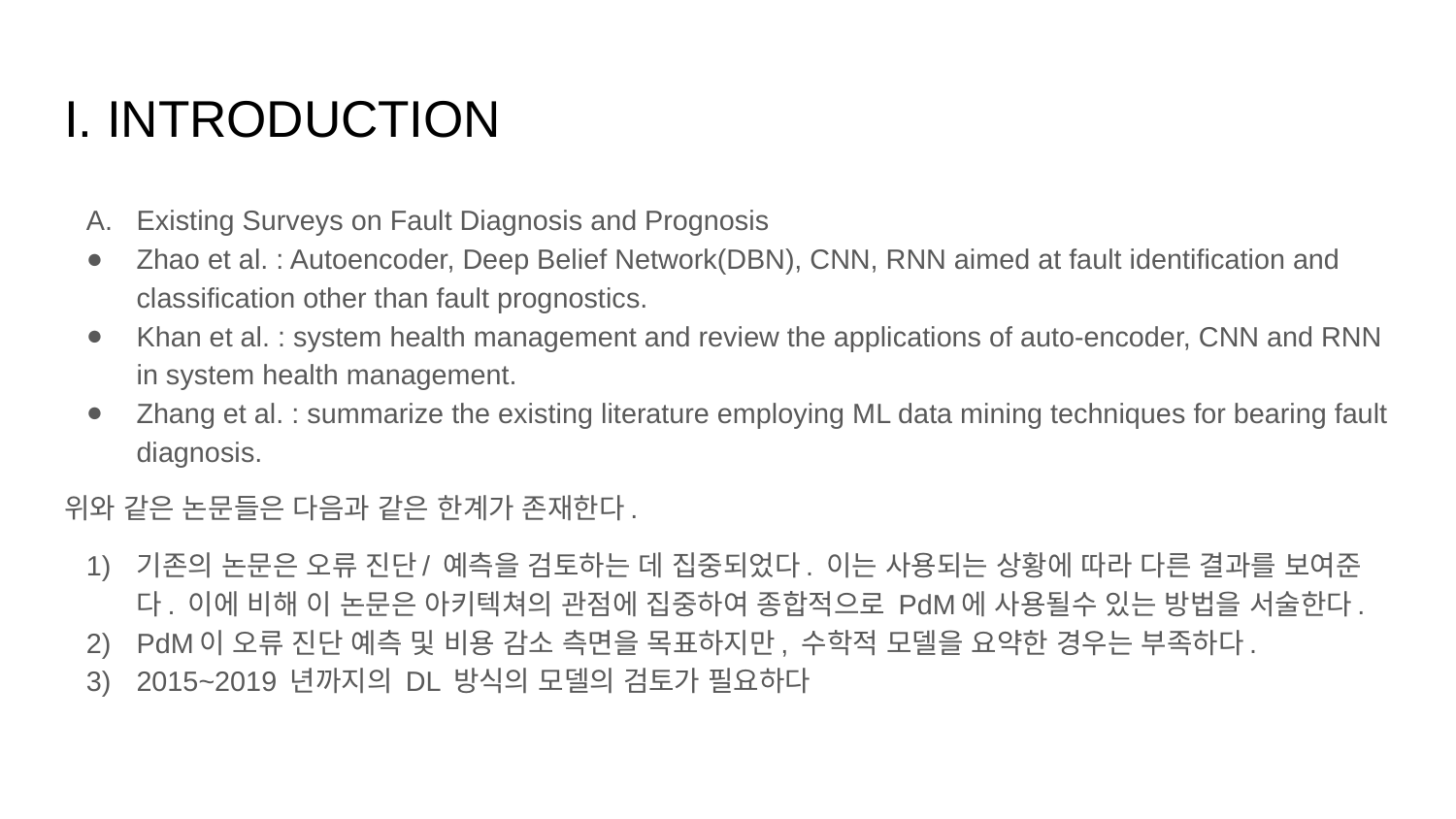

# I. INTRODUCTION

Existing Surveys on Fault Diagnosis and Prognosis
Zhao et al. : Autoencoder, Deep Belief Network(DBN), CNN, RNN aimed at fault identification and classification other than fault prognostics.
Khan et al. : system health management and review the applications of auto-encoder, CNN and RNN in system health management.
Zhang et al. : summarize the existing literature employing ML data mining techniques for bearing fault diagnosis.
위와 같은 논문들은 다음과 같은 한계가 존재한다.
기존의 논문은 오류 진단/ 예측을 검토하는 데 집중되었다. 이는 사용되는 상황에 따라 다른 결과를 보여준다. 이에 비해 이 논문은 아키텍쳐의 관점에 집중하여 종합적으로 PdM에 사용될수 있는 방법을 서술한다.
PdM이 오류 진단 예측 및 비용 감소 측면을 목표하지만, 수학적 모델을 요약한 경우는 부족하다.
2015~2019 년까지의 DL 방식의 모델의 검토가 필요하다